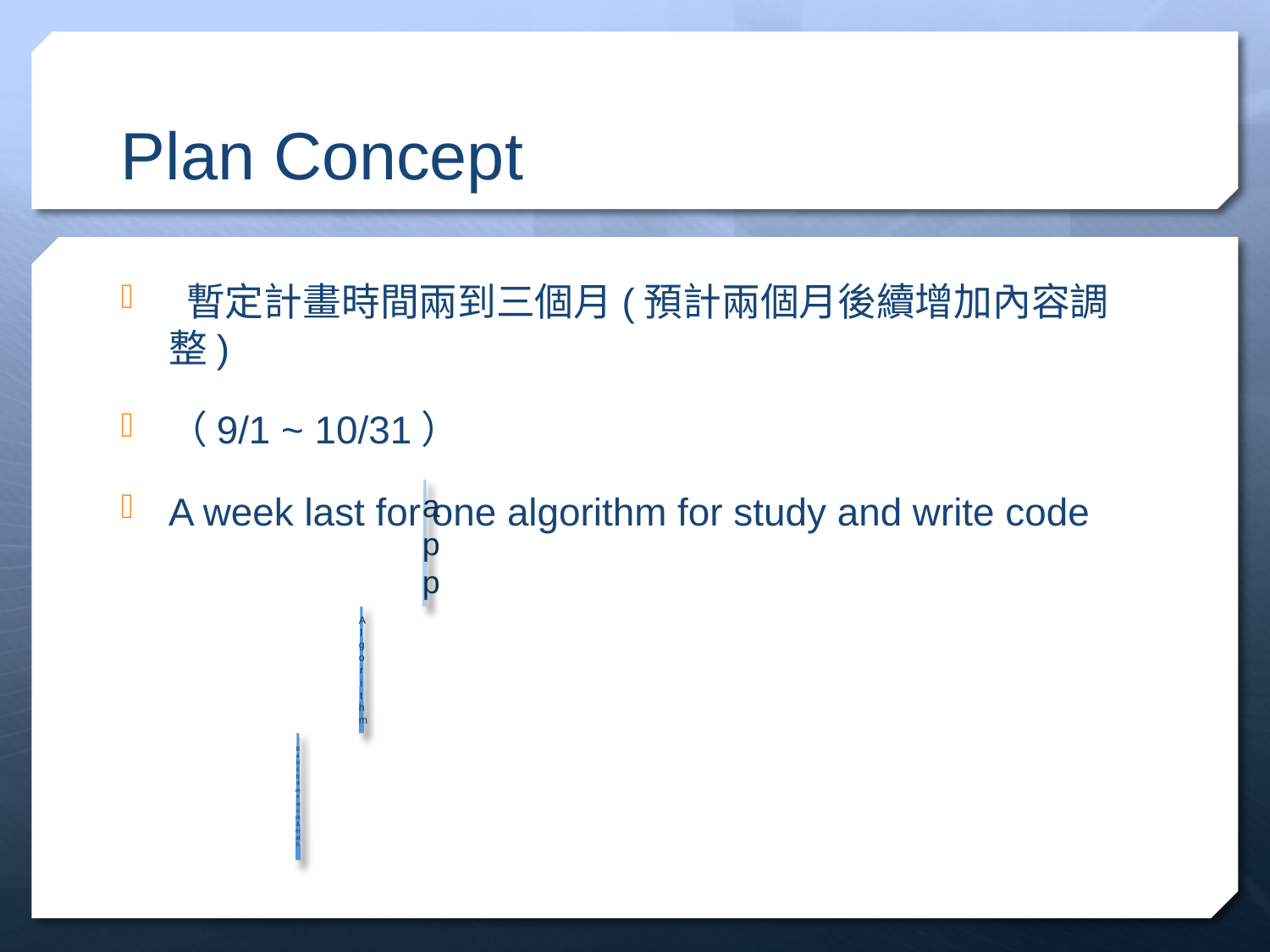

# Plan Concept
 暫定計畫時間兩到三個月(預計兩個月後續增加內容調整)
（9/1 ~ 10/31）
A week last for one algorithm for study and write code

Algorithm
Basic framework& math